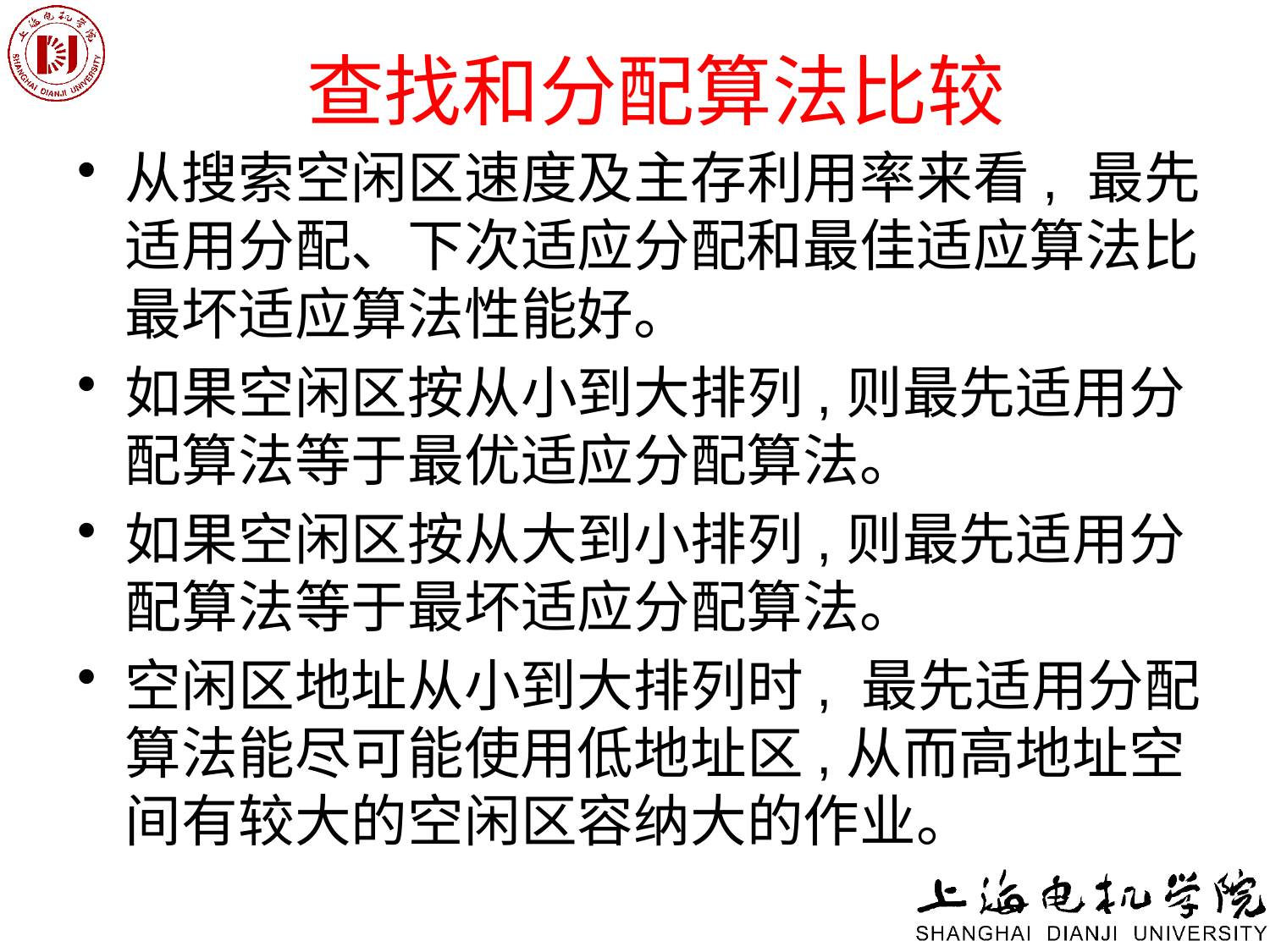

# 查找和分配算法比较
从搜索空闲区速度及主存利用率来看, 最先适用分配、下次适应分配和最佳适应算法比最坏适应算法性能好。
如果空闲区按从小到大排列,则最先适用分配算法等于最优适应分配算法。
如果空闲区按从大到小排列,则最先适用分配算法等于最坏适应分配算法。
空闲区地址从小到大排列时, 最先适用分配算法能尽可能使用低地址区,从而高地址空间有较大的空闲区容纳大的作业。